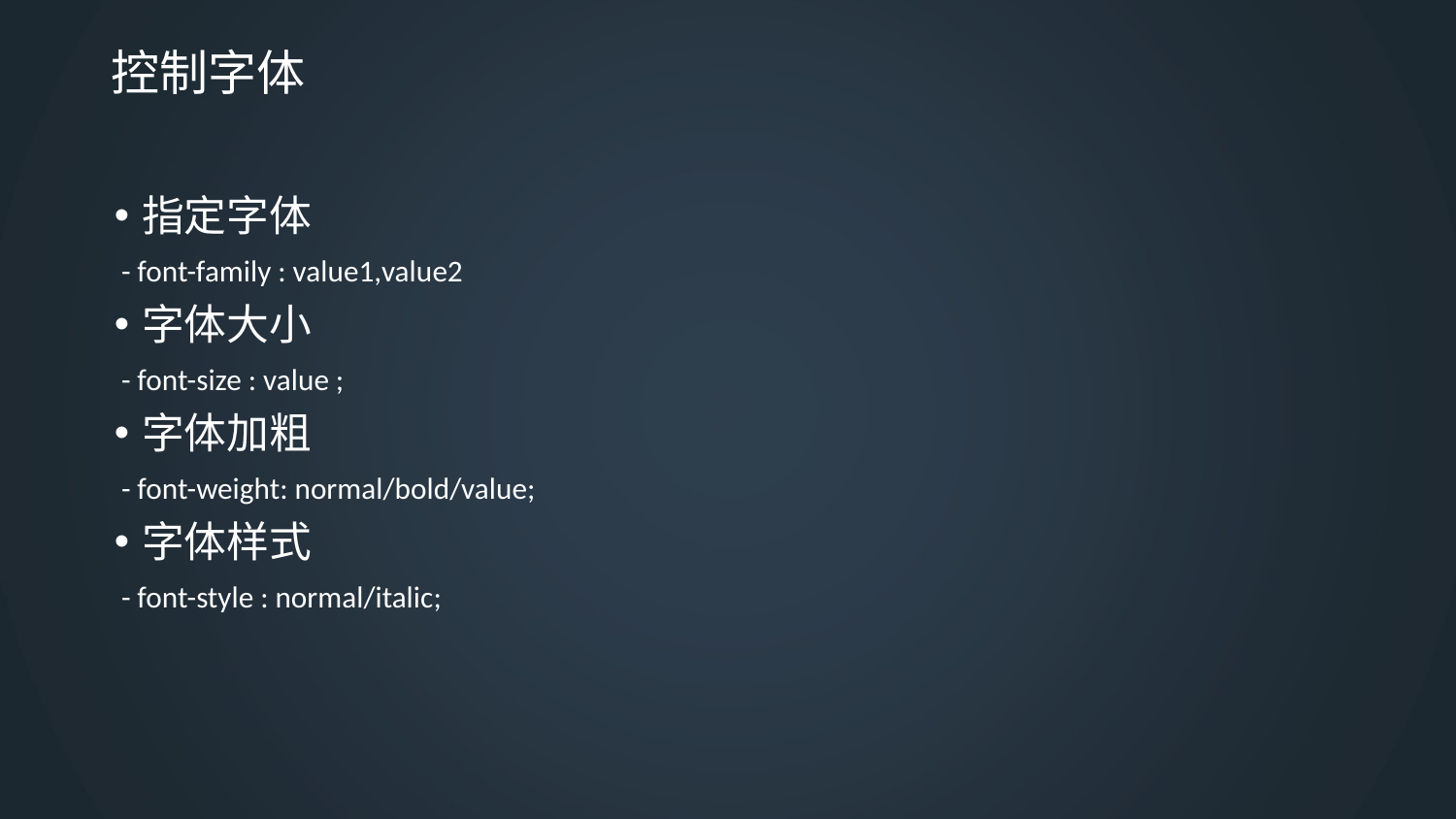

# 控制字体
指定字体
 - font-family : value1,value2
字体大小
 - font-size : value ;
字体加粗
 - font-weight: normal/bold/value;
字体样式
 - font-style : normal/italic;